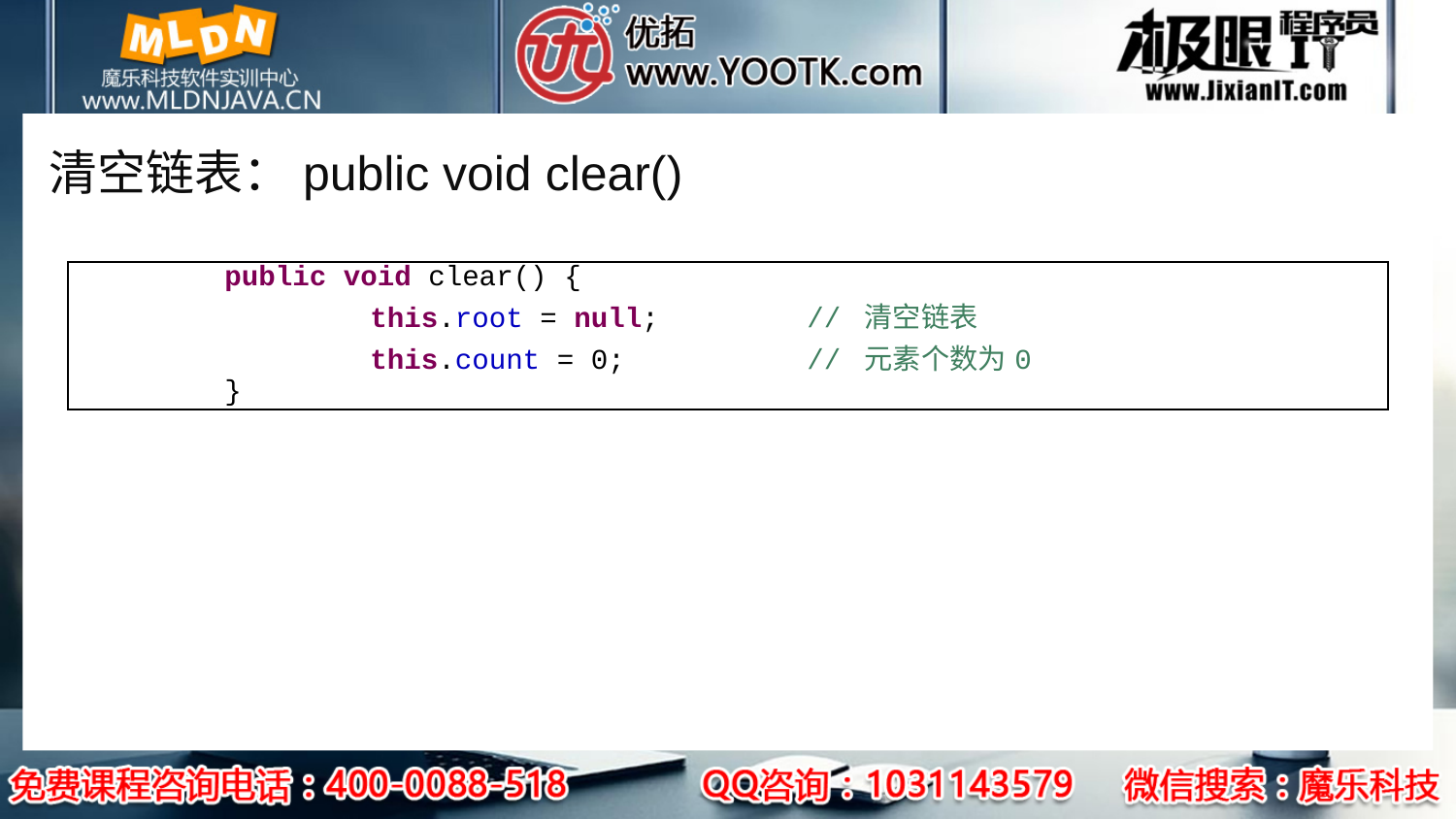

# 清空链表：public void clear()
| public void clear() { this.root = null; // 清空链表 this.count = 0; // 元素个数为0 } |
| --- |